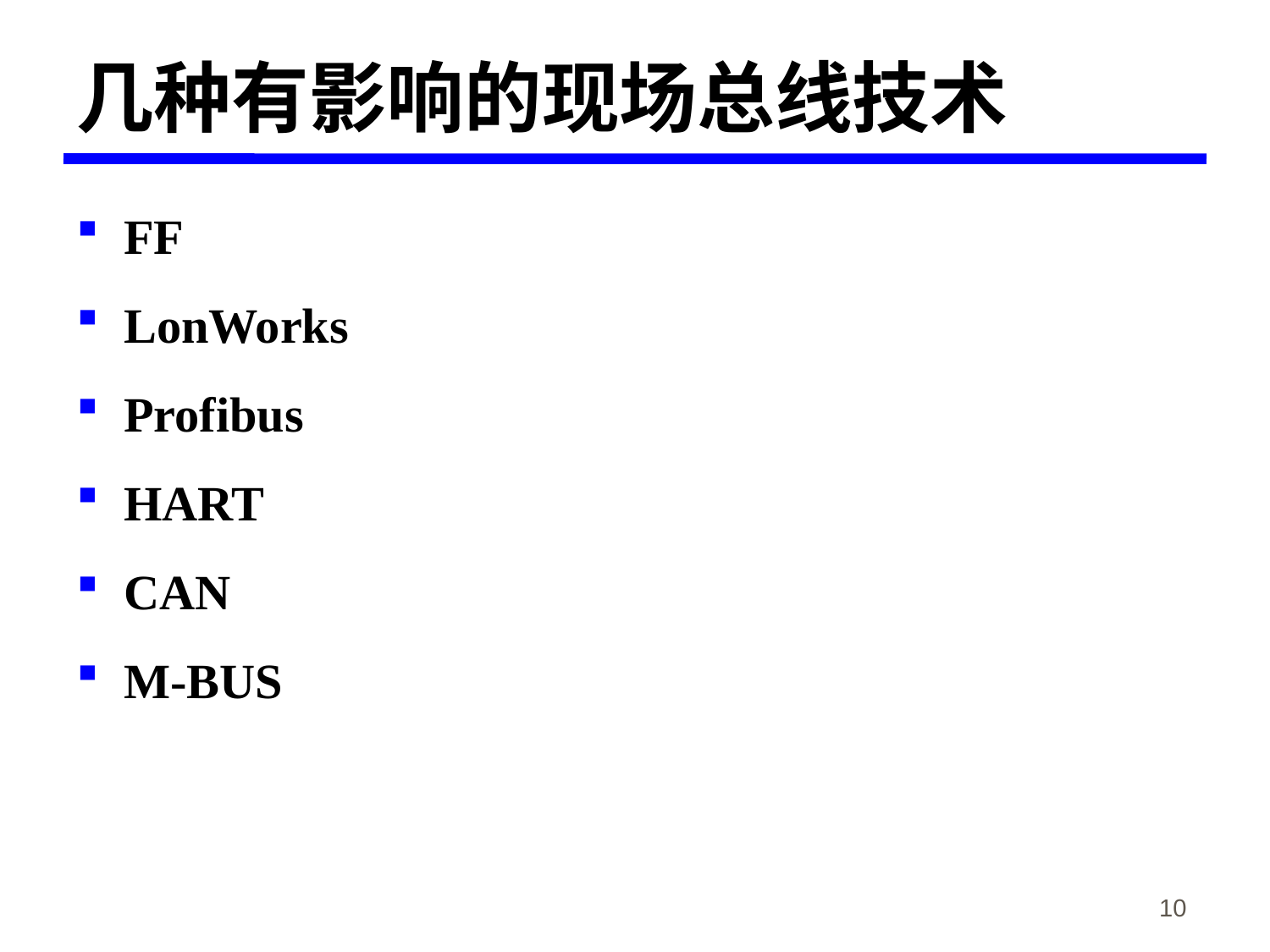

# 几种有影响的现场总线技术
FF
LonWorks
Profibus
HART
CAN
M-BUS
《物联网概论》-韩毅刚
10